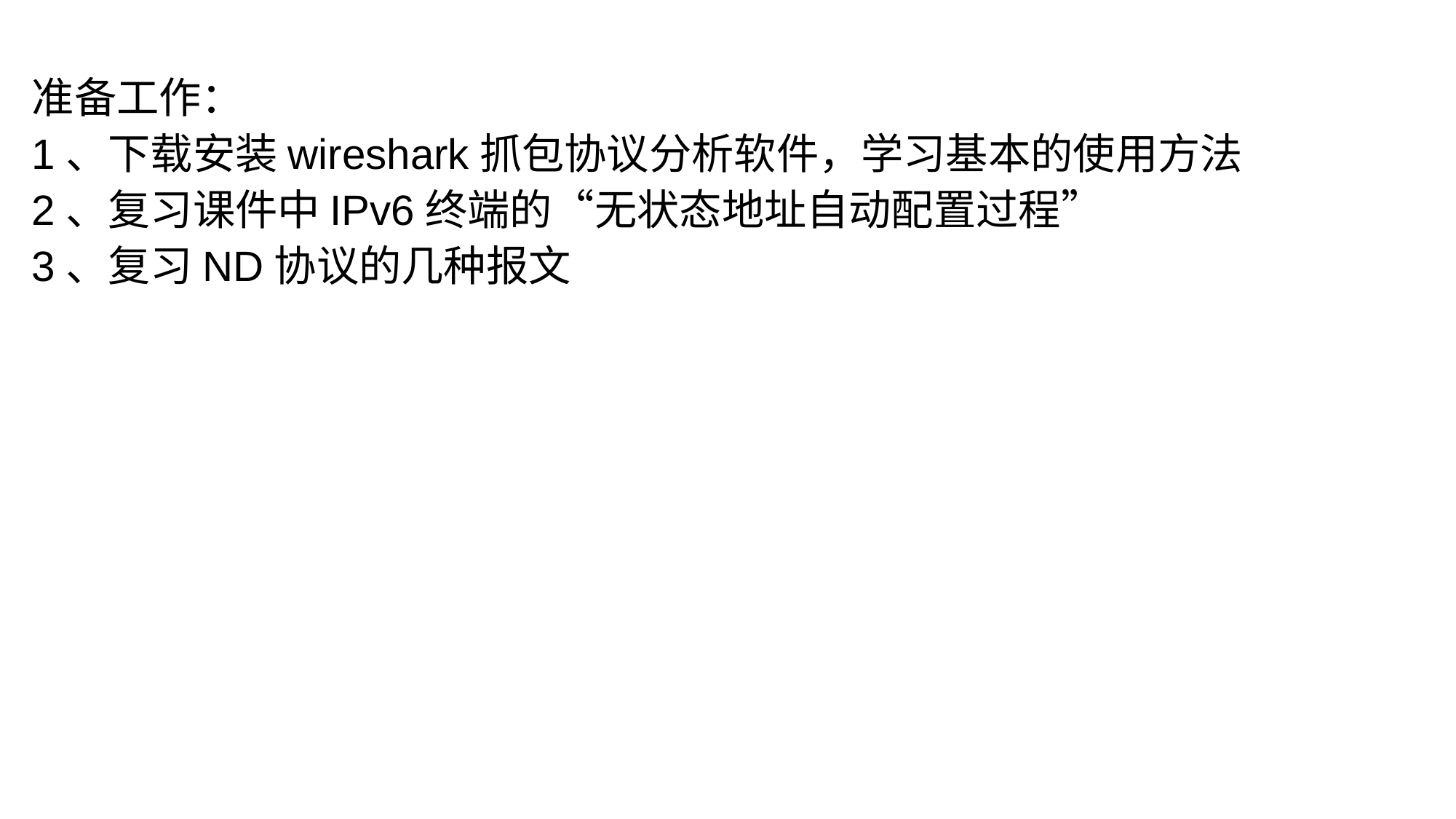

准备工作：
1、下载安装wireshark抓包协议分析软件，学习基本的使用方法
2、复习课件中IPv6终端的“无状态地址自动配置过程”
3、复习ND协议的几种报文